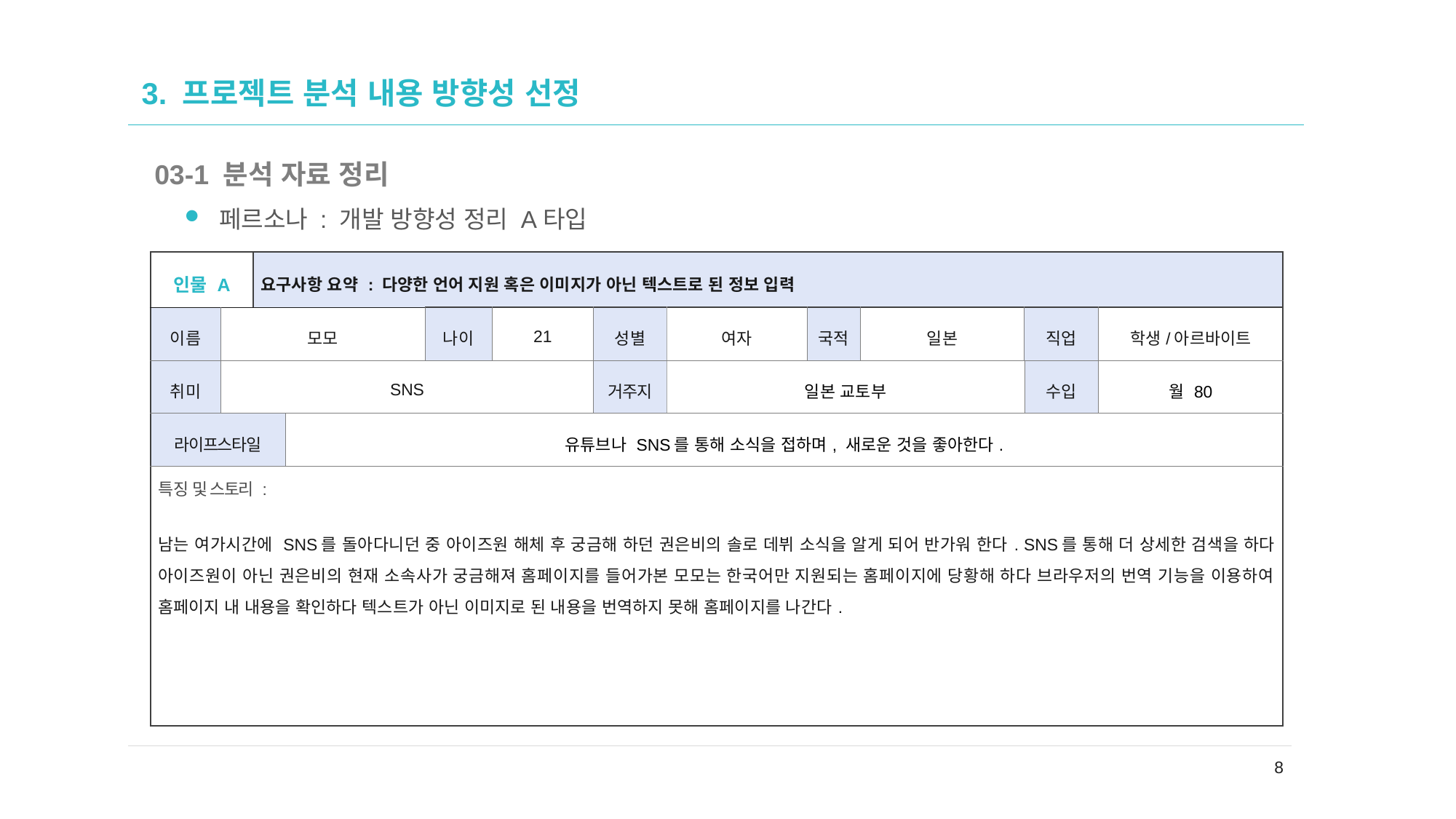

02
# 3. 프로젝트 분석 내용 방향성 선정
03-1 분석 자료 정리
페르소나 : 개발 방향성 정리 A타입
| 인물 A |  | 요구사항 요약 : 다양한 언어 지원 혹은 이미지가 아닌 텍스트로 된 정보 입력 |  |  |  |  |  |  |  |  |  |
| --- | --- | --- | --- | --- | --- | --- | --- | --- | --- | --- | --- |
| 이름 | 모모 |  |  | 나이 | 21 | 성별 | 여자 | 국적 | 일본 | 직업 | 학생/아르바이트 |
| 취미 | SNS |  |  |  |  | 거주지 | 일본 교토부 |  |  | 수입 | 월 80 |
| 라이프스타일 |  |  | 유튜브나 SNS를 통해 소식을 접하며, 새로운 것을 좋아한다. |  |  |  |  |  |  |  |  |
| 특징 및 스토리 : 남는 여가시간에 SNS를 돌아다니던 중 아이즈원 해체 후 궁금해 하던 권은비의 솔로 데뷔 소식을 알게 되어 반가워 한다. SNS를 통해 더 상세한 검색을 하다 아이즈원이 아닌 권은비의 현재 소속사가 궁금해져 홈페이지를 들어가본 모모는 한국어만 지원되는 홈페이지에 당황해 하다 브라우저의 번역 기능을 이용하여 홈페이지 내 내용을 확인하다 텍스트가 아닌 이미지로 된 내용을 번역하지 못해 홈페이지를 나간다. |  |  |  |  |  |  |  |  |  |  |  |
8